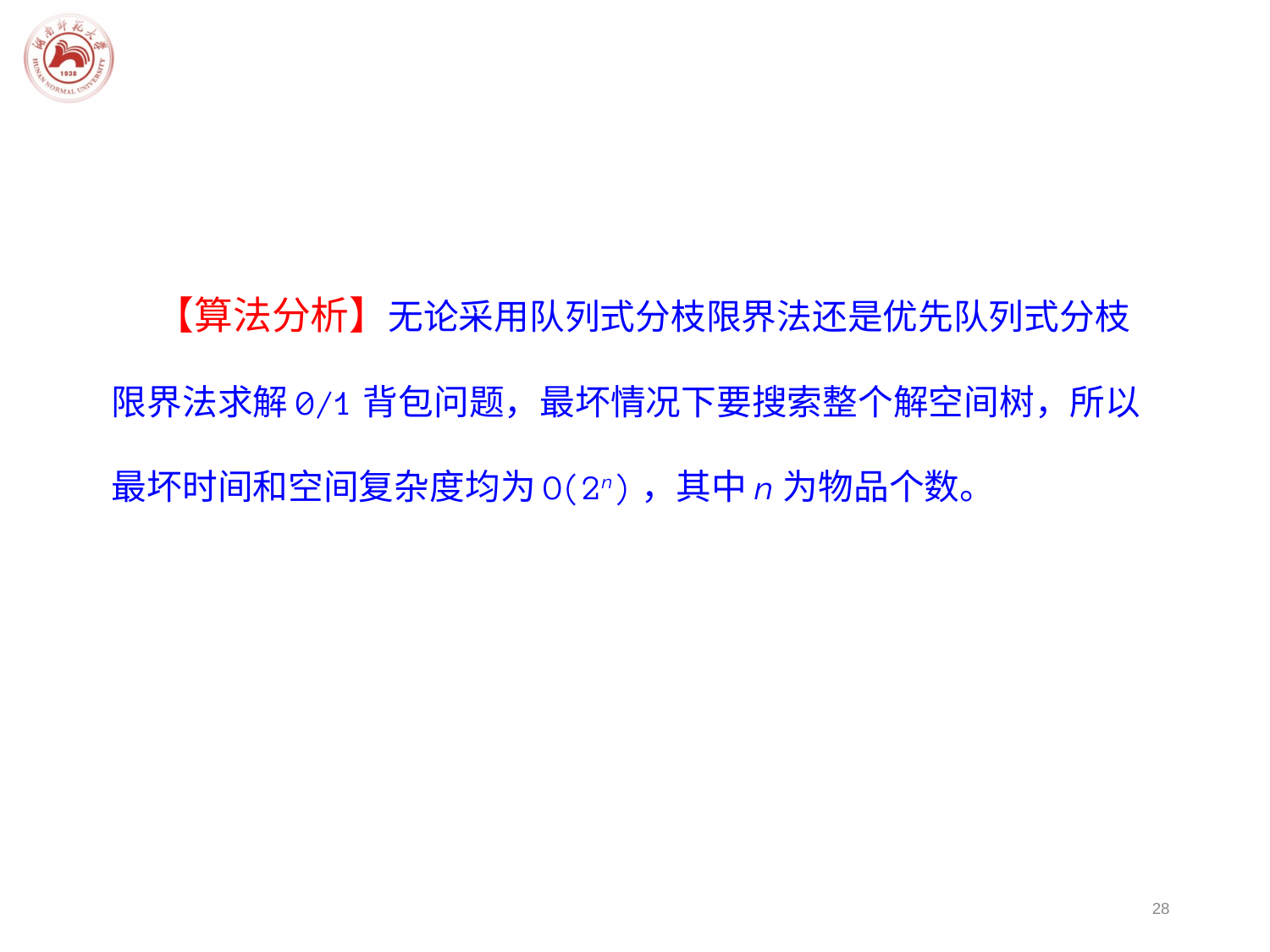

【算法分析】无论采用队列式分枝限界法还是优先队列式分枝限界法求解0/1背包问题，最坏情况下要搜索整个解空间树，所以最坏时间和空间复杂度均为O(2n)，其中n为物品个数。

28